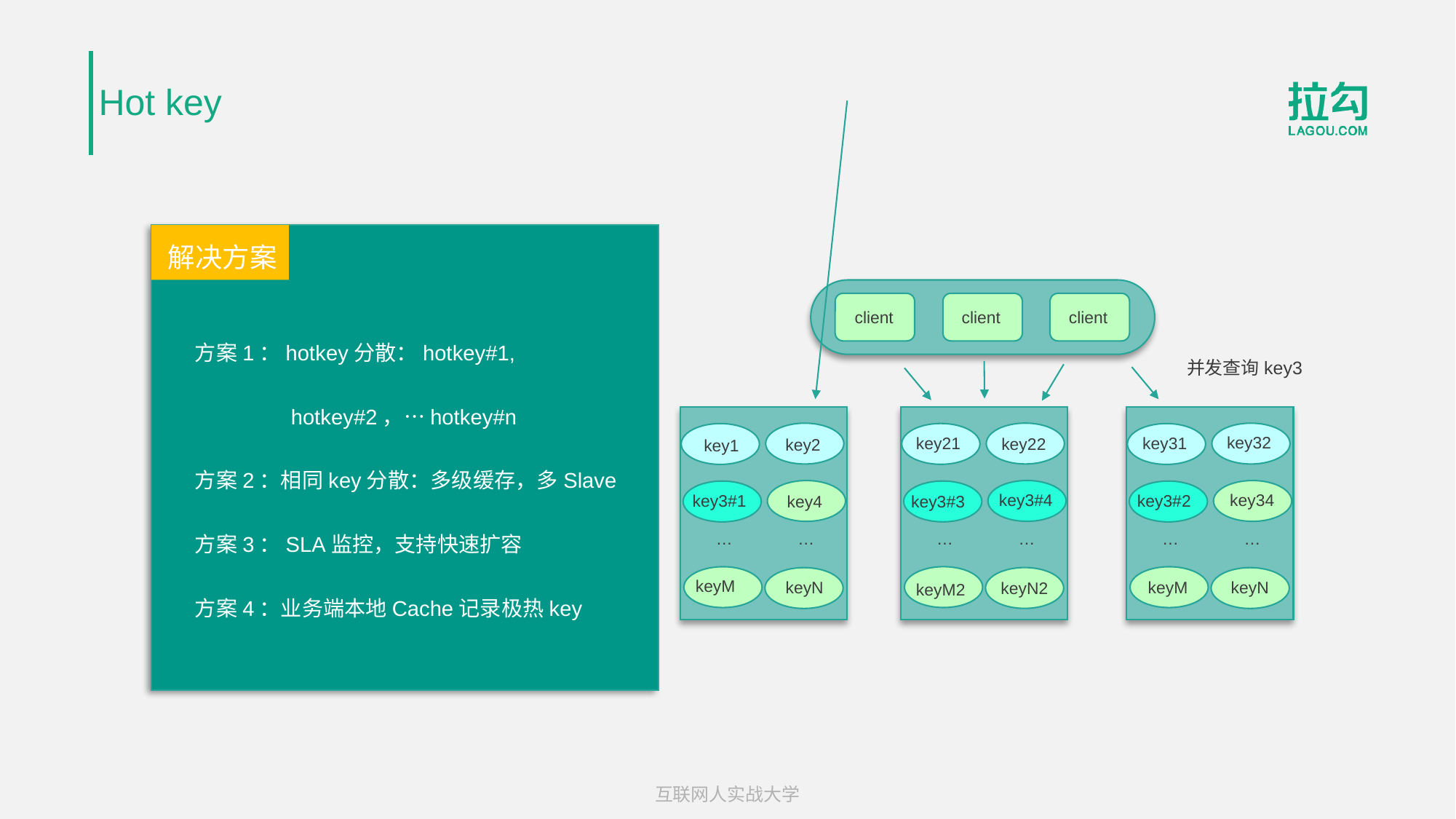

Hot key
解决方案

client
client
client
并发查询key3

key22

key21

key3#4

…
…

keyM2

keyN2

key2

key1

key4

…
…

keyM

keyN

key32

key31

key34

key3#2
…
…

keyM

keyN
key3#1
key3#3
方案1：hotkey分散：hotkey#1,
                hotkey#2，…hotkey#n
方案2：相同key分散：多级缓存，多Slave
方案3：SLA监控，支持快速扩容
方案4：业务端本地Cache记录极热key